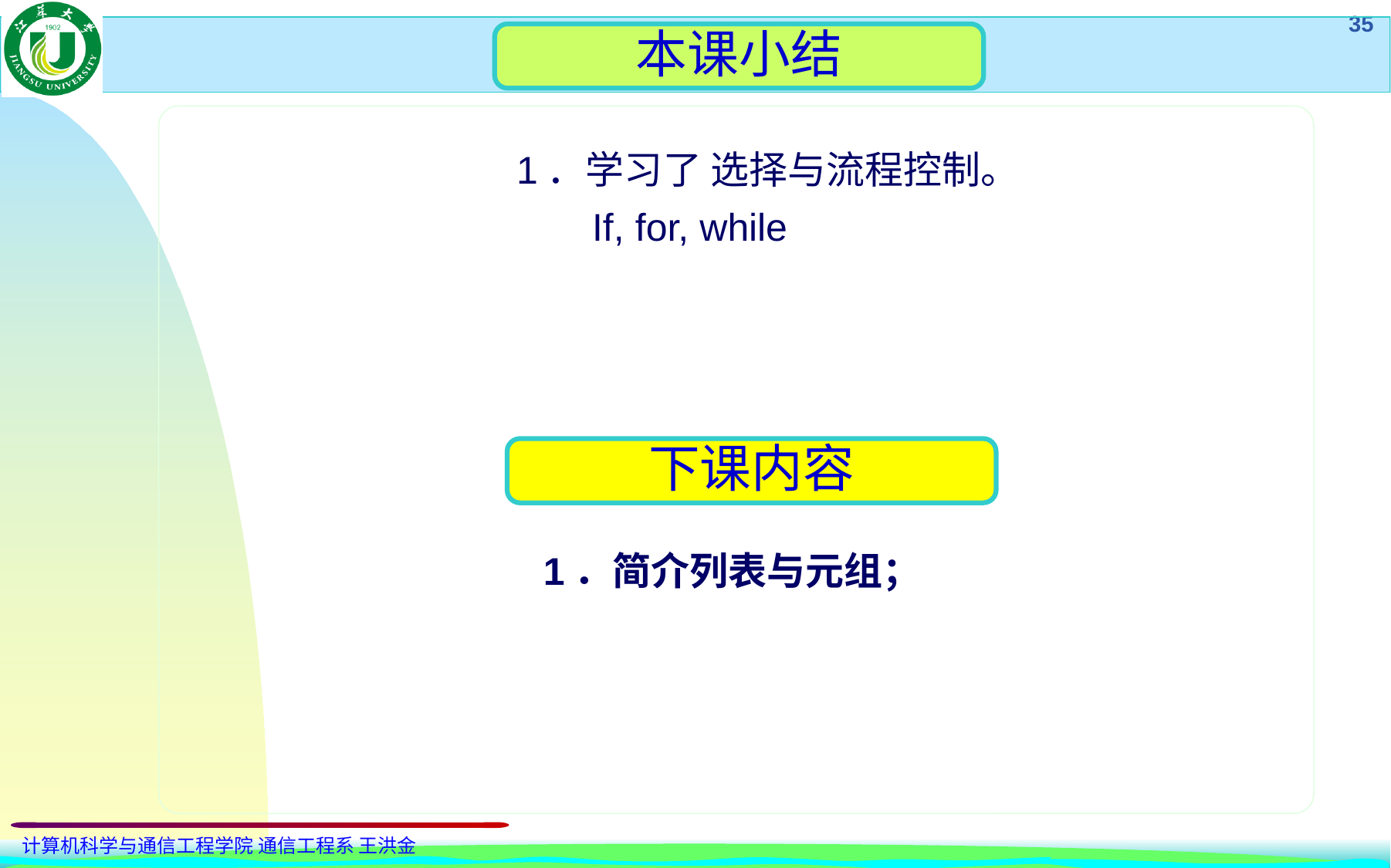

本课小结

1．学习了 选择与流程控制。
       If, for, while
下课内容
1．简介列表与元组；